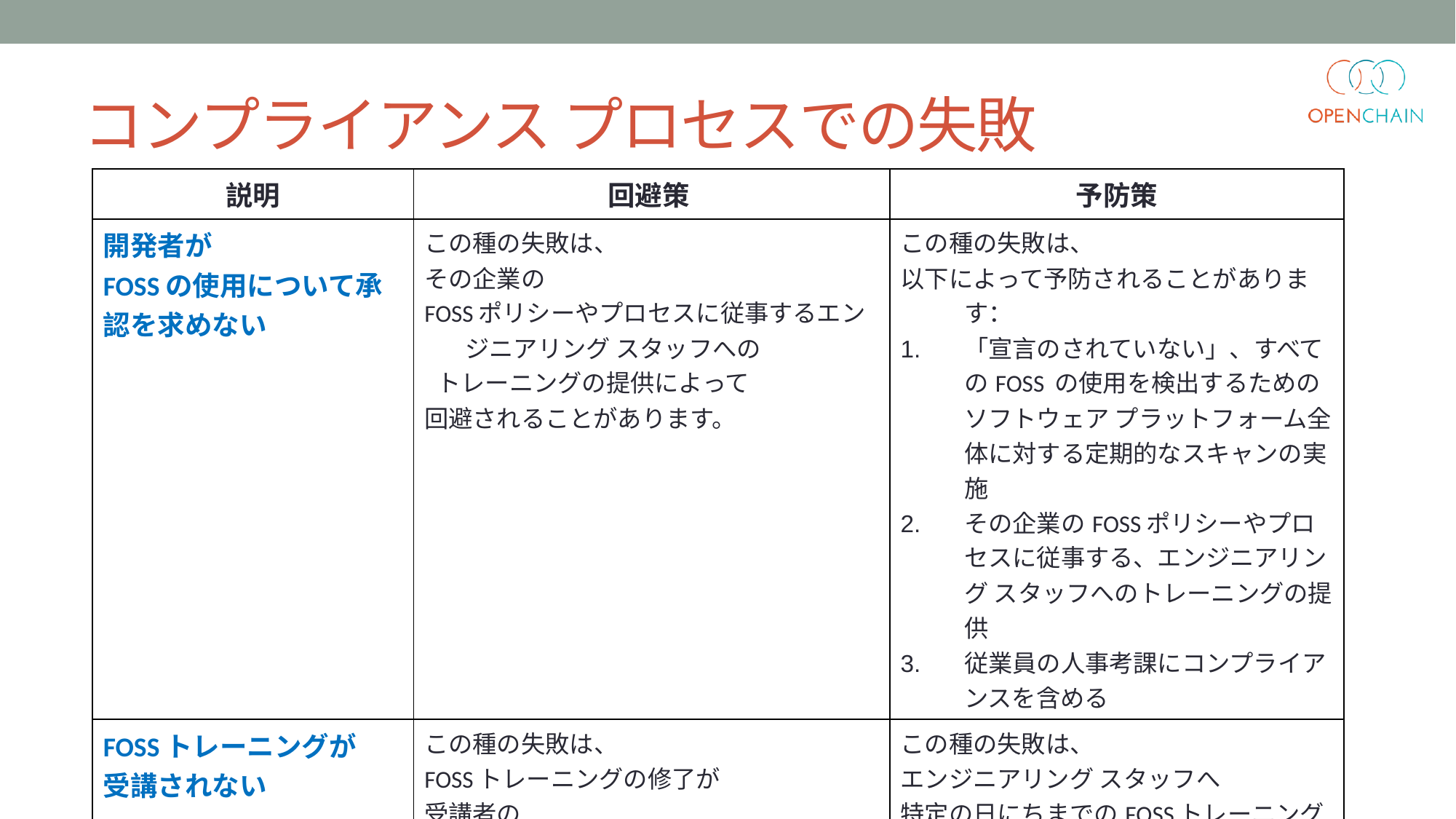

# コンプライアンス プロセスでの失敗
| 説明 | 回避策 | 予防策 |
| --- | --- | --- |
| 開発者が FOSSの使用について承認を求めない | この種の失敗は、 その企業の FOSSポリシーやプロセスに従事するエンジニアリング スタッフへの トレーニングの提供によって 回避されることがあります。 | この種の失敗は、 以下によって予防されることがあります： 「宣言のされていない」、すべてのFOSS の使用を検出するためのソフトウェア プラットフォーム全体に対する定期的なスキャンの実施 その企業のFOSSポリシーやプロセスに従事する、エンジニアリング スタッフへのトレーニングの提供 従業員の人事考課にコンプライアンスを含める |
| FOSSトレーニングが 受講されない | この種の失敗は、 FOSSトレーニングの修了が 受講者の 専門性開発計画の一部や、 人事考課の一部管理対象にすることで 回避される 場合があります。 | この種の失敗は、 エンジニアリング スタッフへ 特定の日にちまでのFOSSトレーニング受講を命じることで 予防できることがあります |